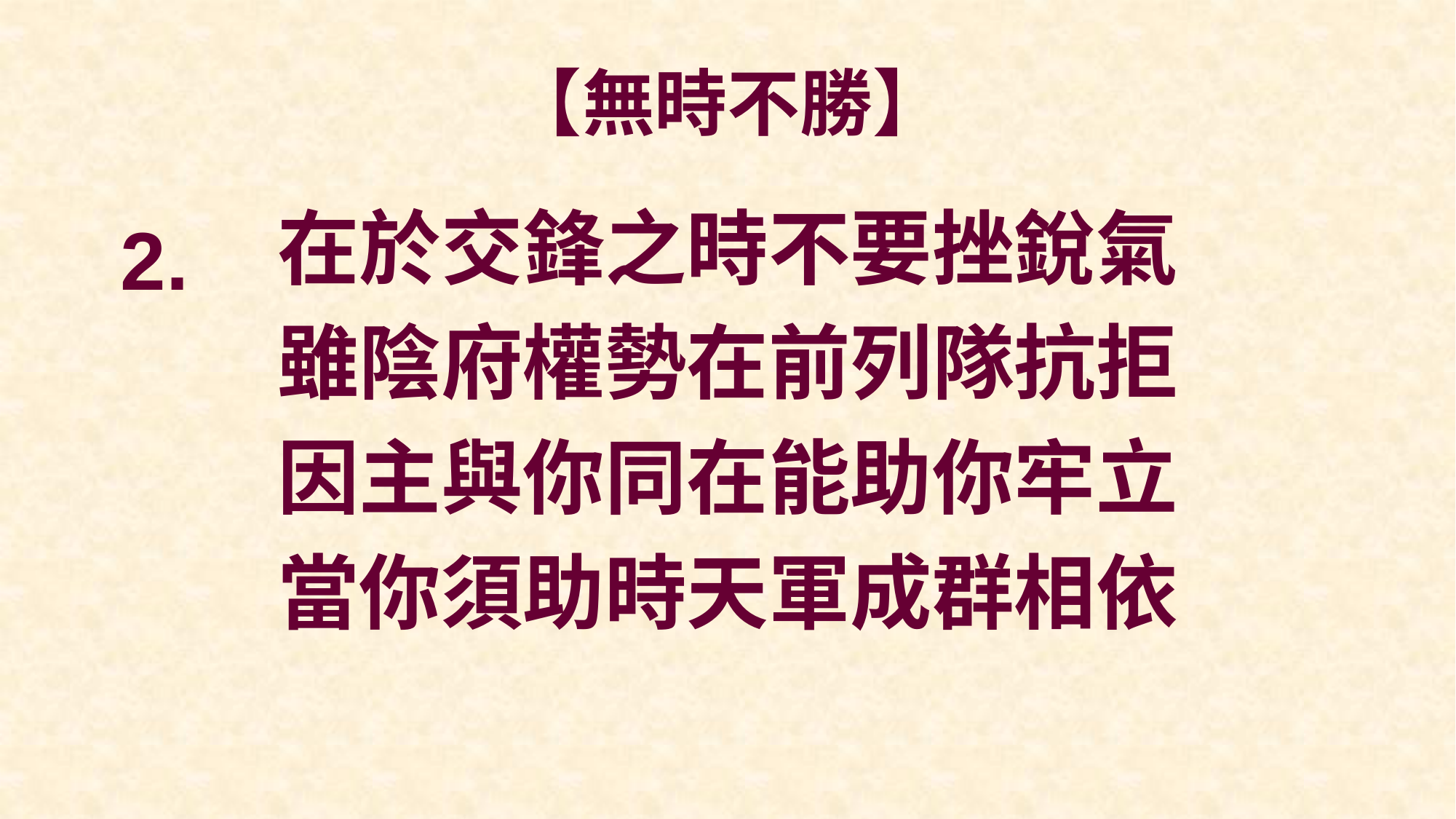

# 【無時不勝】
在於交鋒之時不要挫銳氣
雖陰府權勢在前列隊抗拒
因主與你同在能助你牢立
當你須助時天軍成群相依
2.